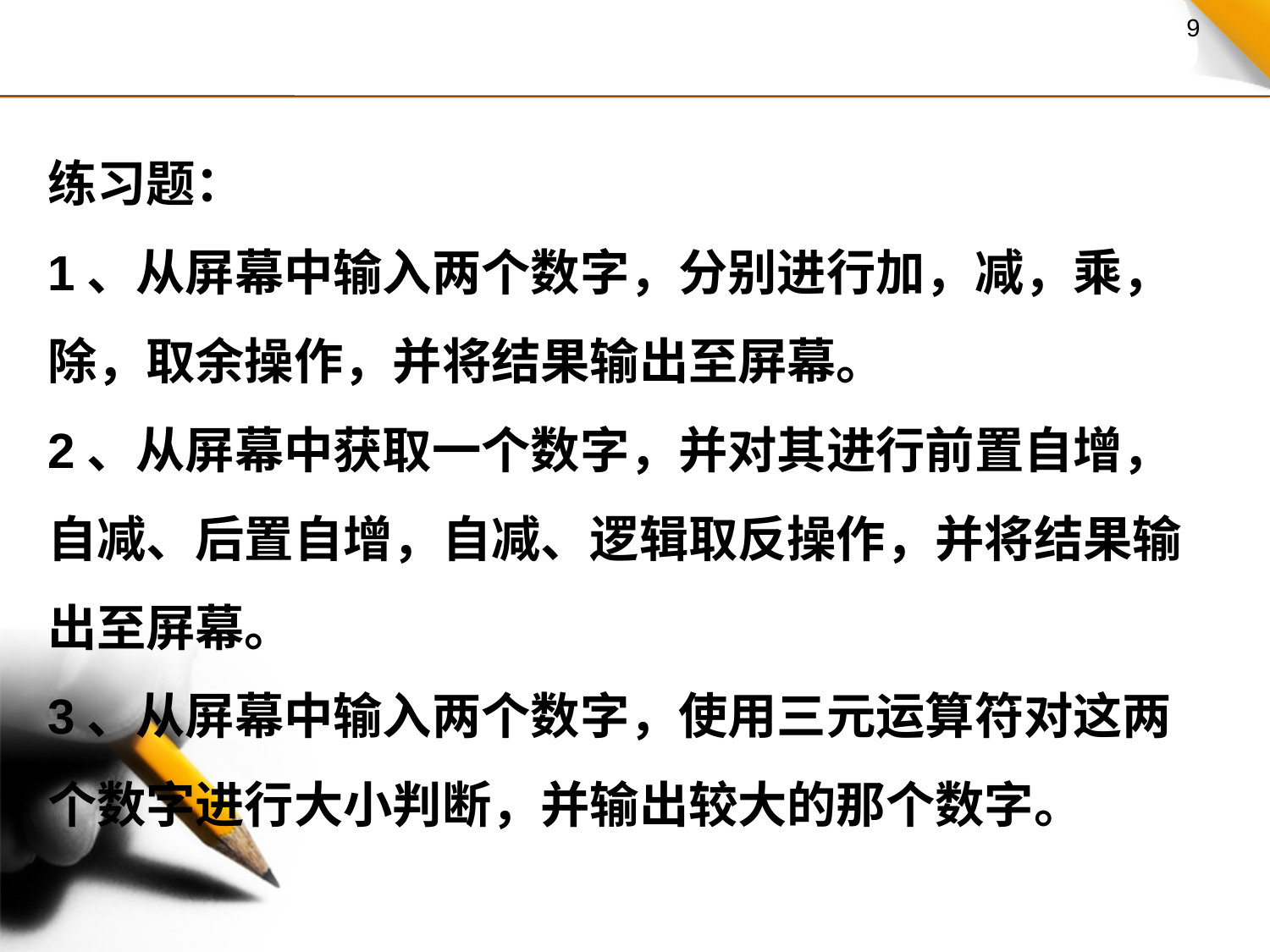

练习题：
1、从屏幕中输入两个数字，分别进行加，减，乘，除，取余操作，并将结果输出至屏幕。
2、从屏幕中获取一个数字，并对其进行前置自增，自减、后置自增，自减、逻辑取反操作，并将结果输出至屏幕。
3、从屏幕中输入两个数字，使用三元运算符对这两个数字进行大小判断，并输出较大的那个数字。